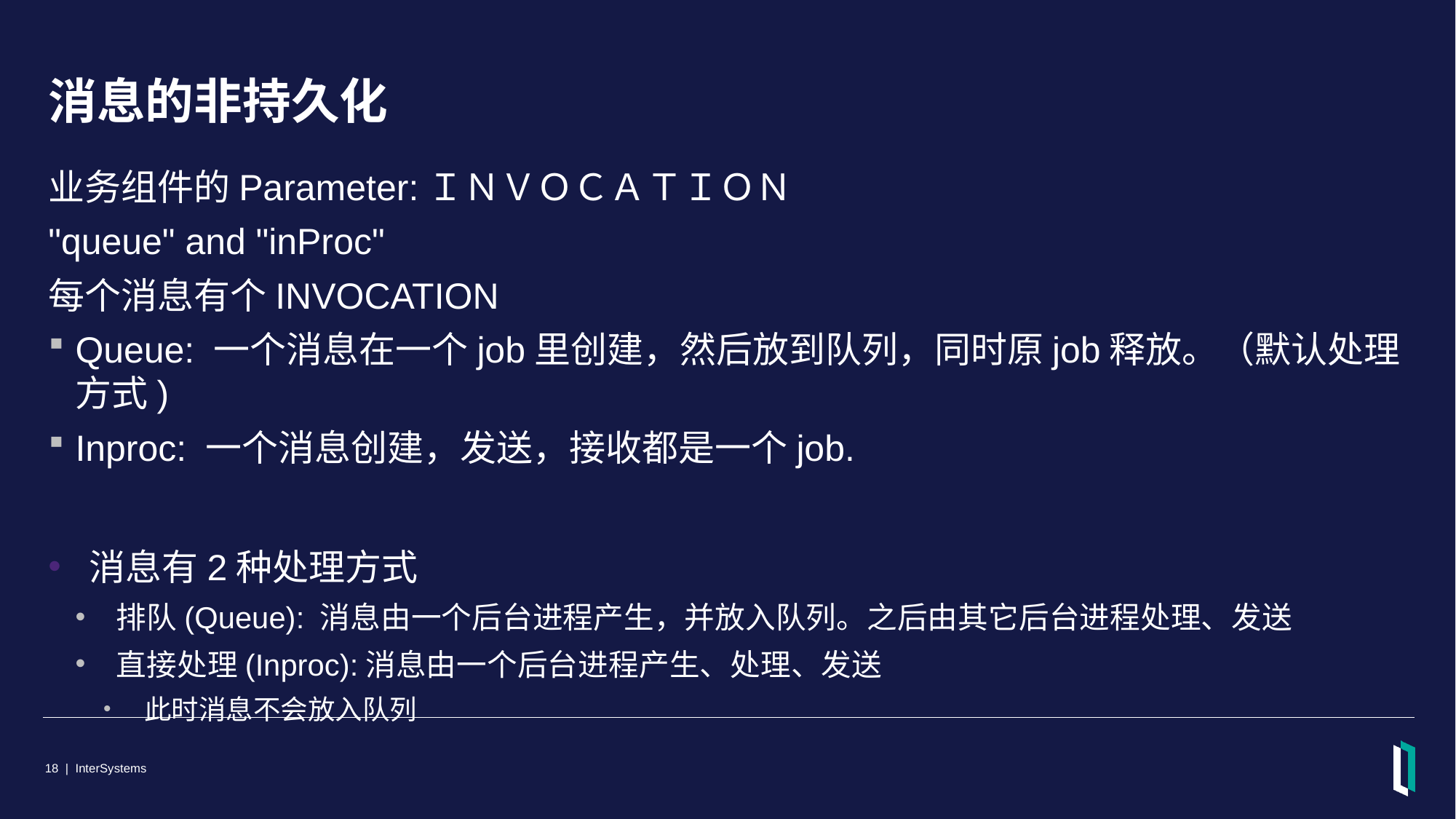

# 消息的非持久化
业务组件的Parameter:ＩＮＶＯＣＡＴＩＯＮ
"queue" and "inProc"
每个消息有个INVOCATION
Queue: 一个消息在一个job里创建，然后放到队列，同时原job释放。（默认处理方式)
Inproc: 一个消息创建，发送，接收都是一个job.

消息有2种处理方式
排队(Queue): 消息由一个后台进程产生，并放入队列。之后由其它后台进程处理、发送
直接处理(Inproc):消息由一个后台进程产生、处理、发送
此时消息不会放入队列